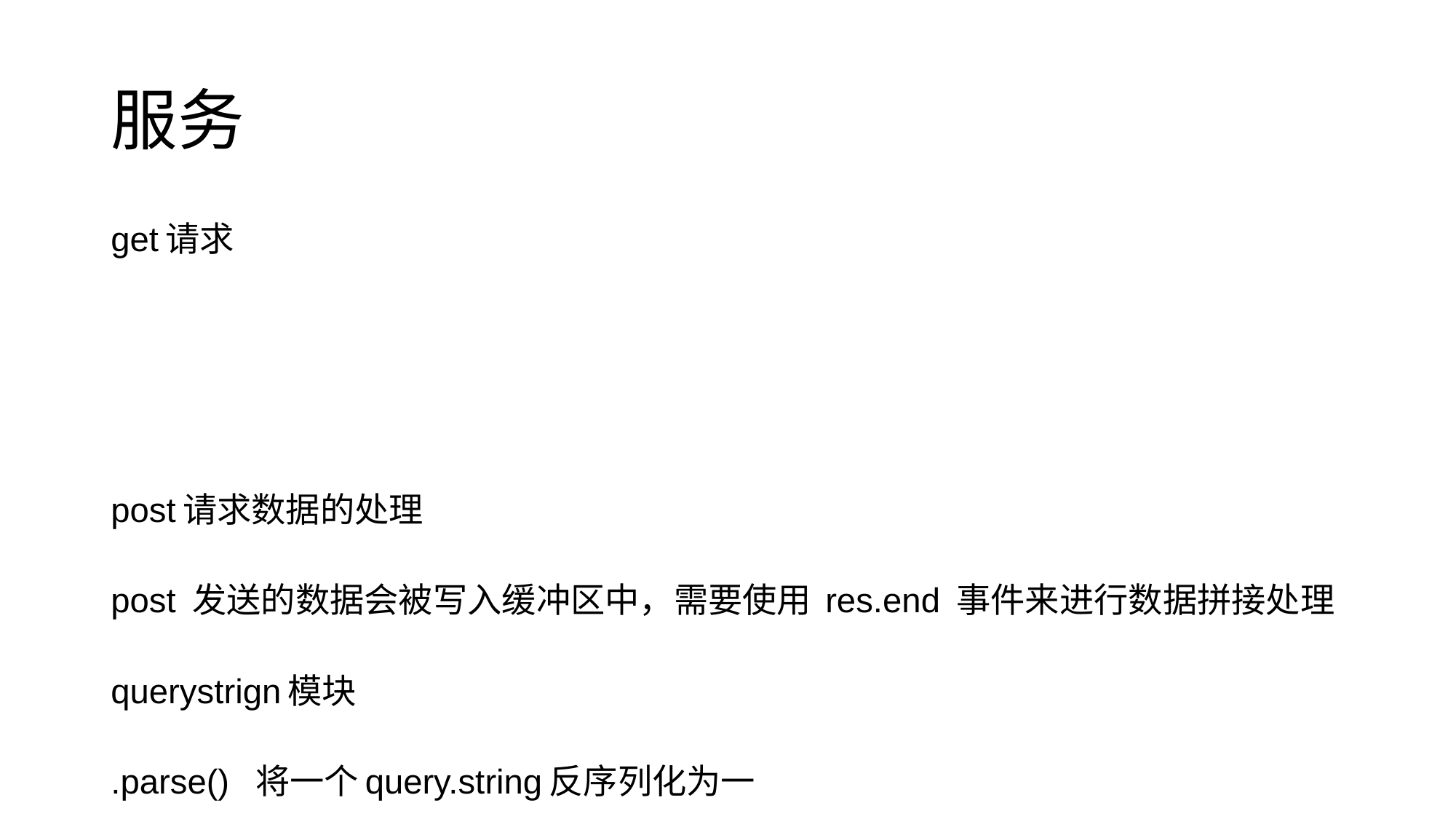

# 服务
get请求

post请求数据的处理
post 发送的数据会被写入缓冲区中，需要使用 res.end 事件来进行数据拼接处理
querystrign模块
.parse()  将一个query.string反序列化为一